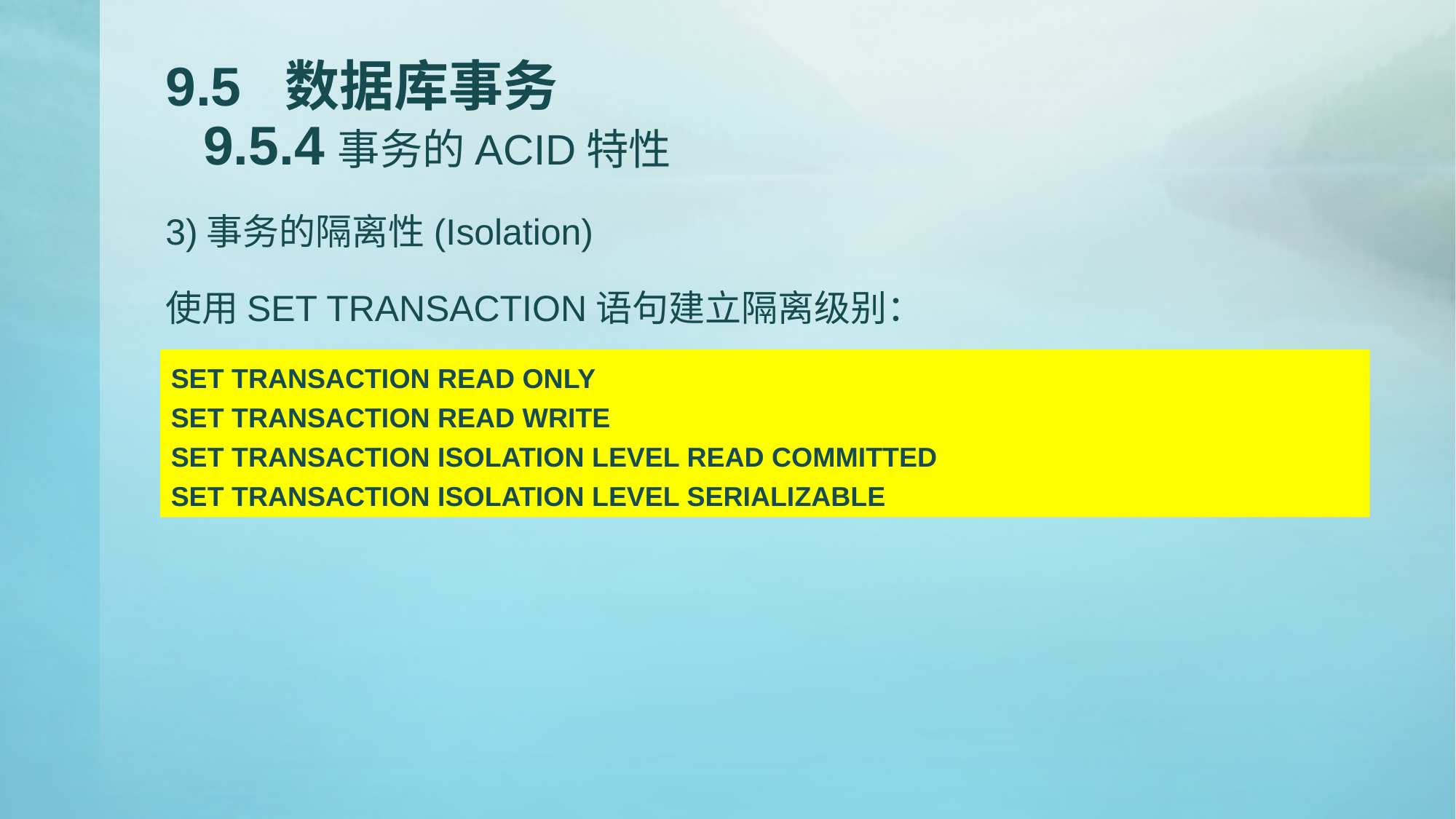

# 9.5  数据库事务 9.5.4事务的ACID特性
3)事务的隔离性(Isolation)
使用SET TRANSACTION语句建立隔离级别：
SET TRANSACTION READ ONLY
SET TRANSACTION READ WRITE
SET TRANSACTION ISOLATION LEVEL READ COMMITTED
SET TRANSACTION ISOLATION LEVEL SERIALIZABLE